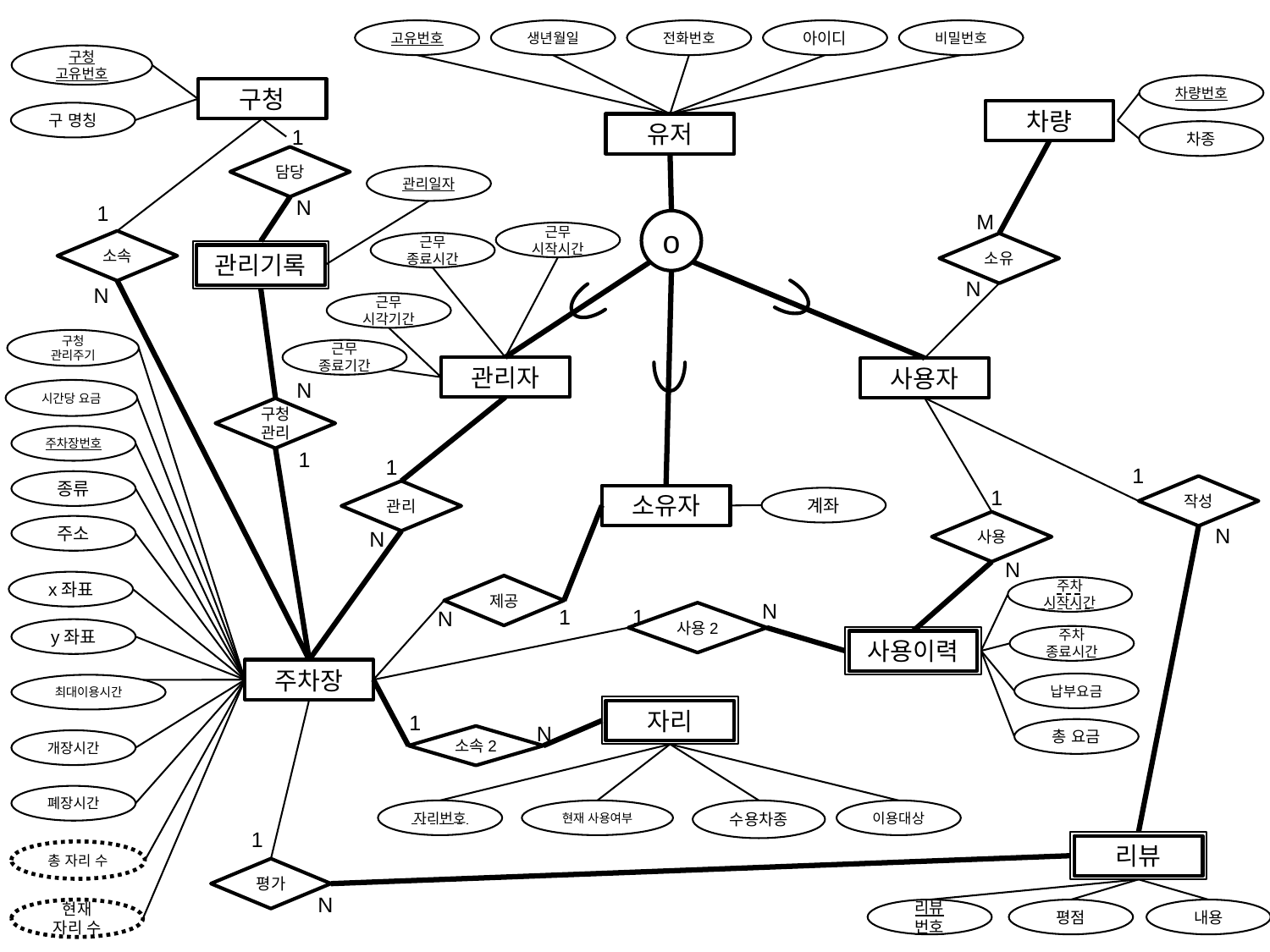

고유번호
생년월일
전화번호
아이디
비밀번호
구청
고유번호
차량번호
구청
차량
구 명칭
유저
1
차종
담당
관리일자
N
1
M
o
근무
시작시간
소속
근무
종료시간
소유

관리기록

N
N
근무
시각기간
구청
관리주기

근무
종료기간
관리자
사용자
N
시간당 요금
구청관리
주차장번호
1
1
1
종류
작성
1
관리
소유자
계좌
사용
주소
N
N
N
x좌표
제공
주차
시작시간
N
1
사용2
1
N
y좌표
주차
종료시간

사용이력
주차장
납부요금
최대이용시간

자리
1
N
총 요금
소속2
개장시간
폐장시간
자리번호
현재 사용여부
수용차종
이용대상
1

리뷰
총 자리 수
평가
N
현재
자리 수
리뷰
번호
평점
내용